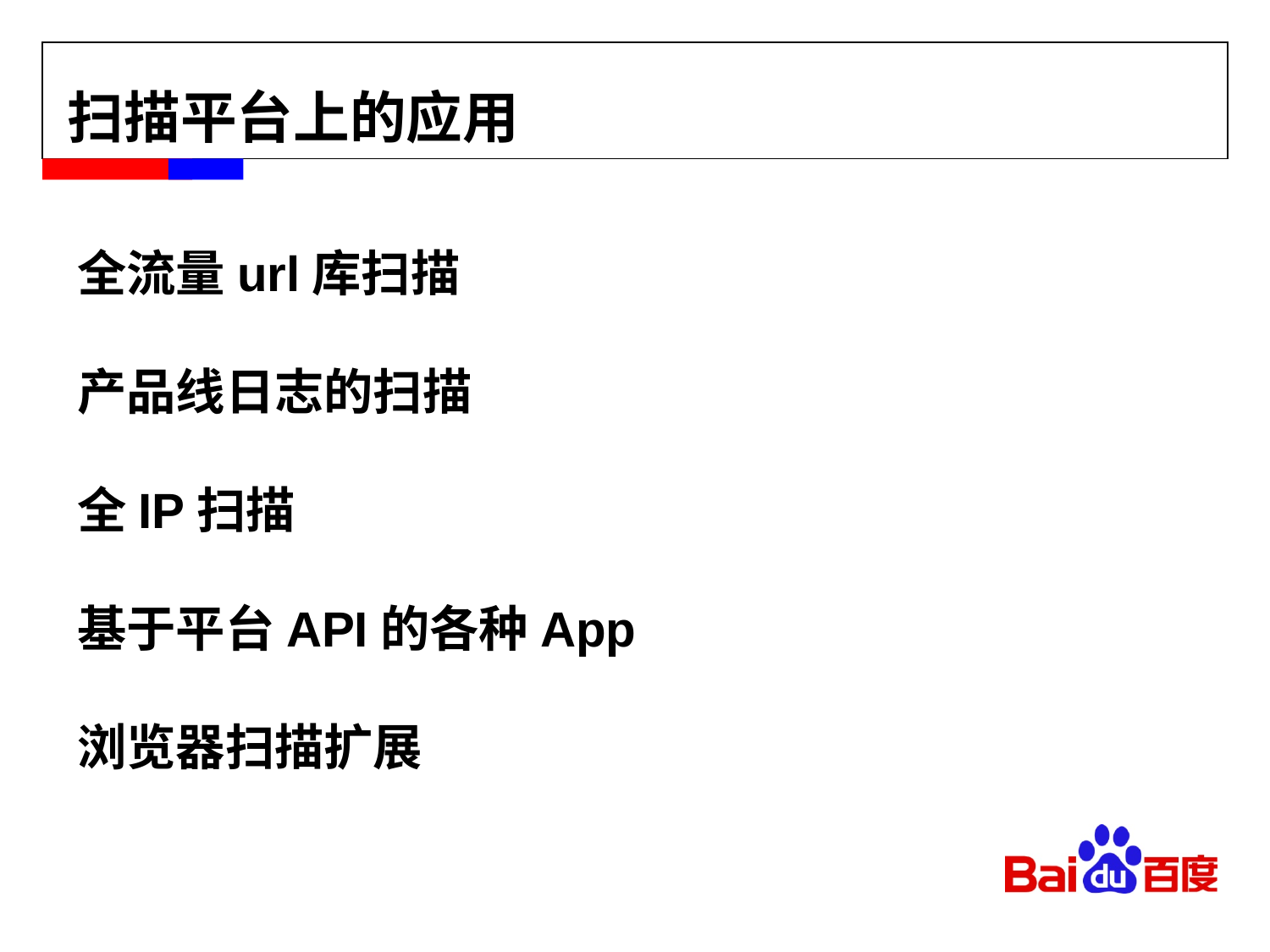

扫描平台上的应用

### Chart

| Category |
|---|
全流量url库扫描

产品线日志的扫描

全IP扫描

基于平台API的各种App

浏览器扫描扩展